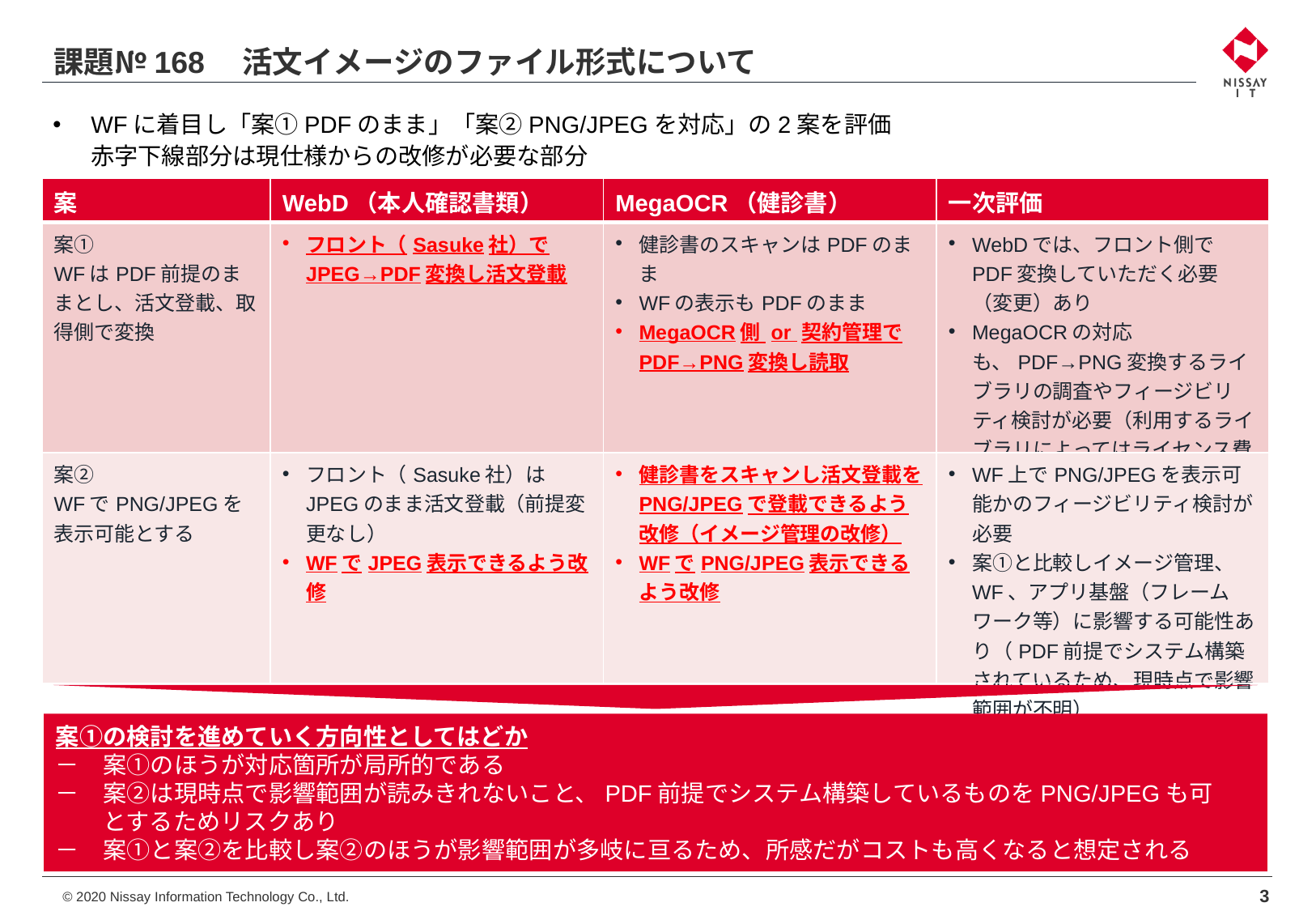

# 課題№168　活文イメージのファイル形式について
WFに着目し「案①PDFのまま」「案②PNG/JPEGを対応」の2案を評価
赤字下線部分は現仕様からの改修が必要な部分
| 案 | WebD（本人確認書類） | MegaOCR（健診書） | 一次評価 |
| --- | --- | --- | --- |
| 案① WFはPDF前提のままとし、活文登載、取得側で変換 | フロント（Sasuke社）でJPEG→PDF変換し活文登載 | 健診書のスキャンはPDFのまま WFの表示もPDFのまま MegaOCR側 or 契約管理でPDF→PNG変換し読取 | WebDでは、フロント側でPDF変換していただく必要（変更）あり MegaOCRの対応も、PDF→PNG変換するライブラリの調査やフィージビリティ検討が必要（利用するライブラリによってはライセンス費用が発生する可能性あり） |
| 案② WFでPNG/JPEGを表示可能とする | フロント（Sasuke社）はJPEGのまま活文登載（前提変更なし） WFでJPEG表示できるよう改修 | 健診書をスキャンし活文登載をPNG/JPEGで登載できるよう改修（イメージ管理の改修） WFでPNG/JPEG表示できるよう改修 | WF上でPNG/JPEGを表示可能かのフィージビリティ検討が必要 案①と比較しイメージ管理、WF、アプリ基盤（フレームワーク等）に影響する可能性あり（PDF前提でシステム構築されているため、現時点で影響範囲が不明） |

案①の検討を進めていく方向性としてはどか
－　案①のほうが対応箇所が局所的である
－　案②は現時点で影響範囲が読みきれないこと、PDF前提でシステム構築しているものをPNG/JPEGも可
　　とするためリスクあり
－　案①と案②を比較し案②のほうが影響範囲が多岐に亘るため、所感だがコストも高くなると想定される
3